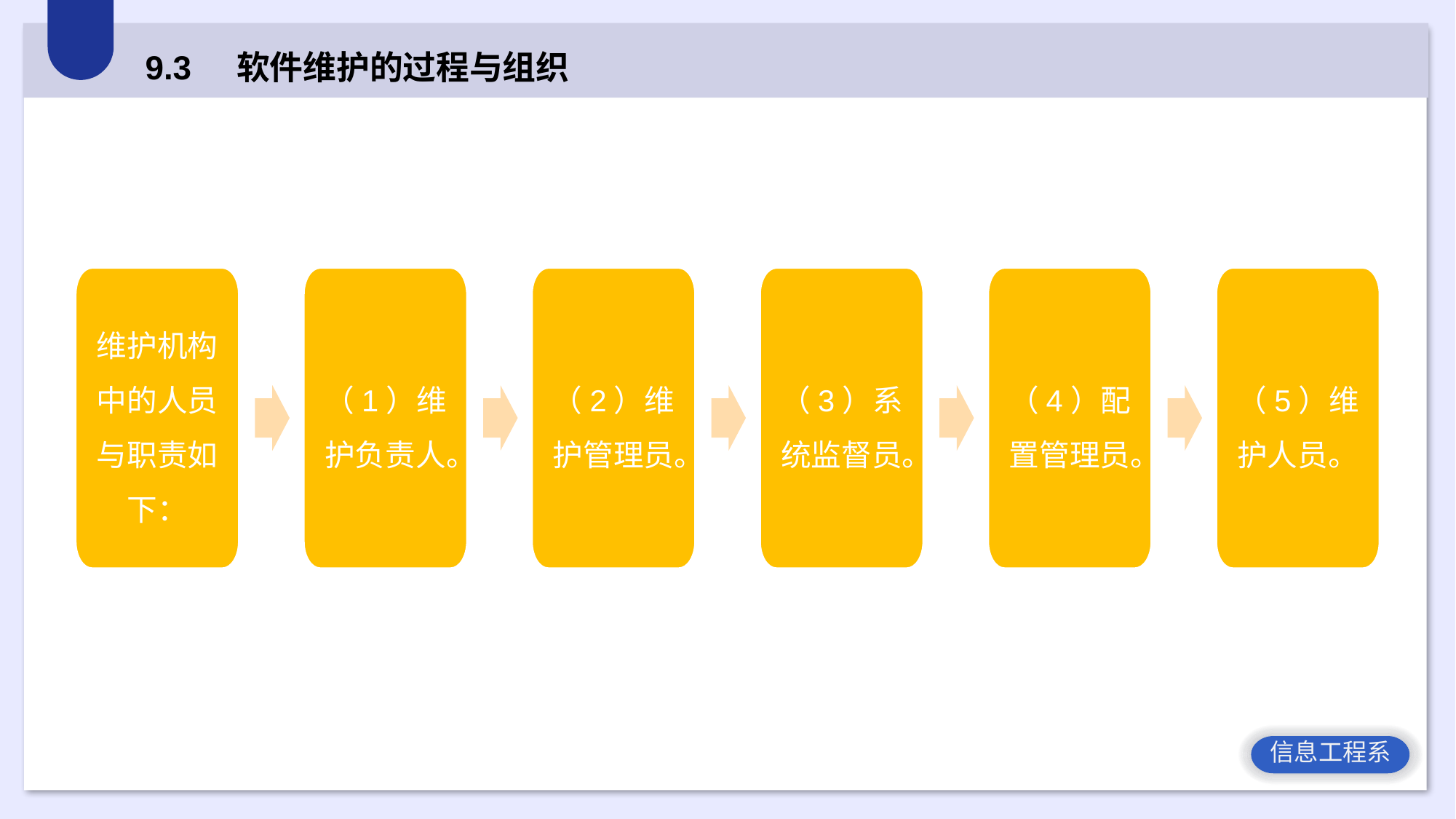

9.3    软件维护的过程与组织
维护机构中的人员与职责如下：
（1）维护负责人。
（2）维护管理员。
（3）系统监督员。
（4）配置管理员。
（5）维护人员。